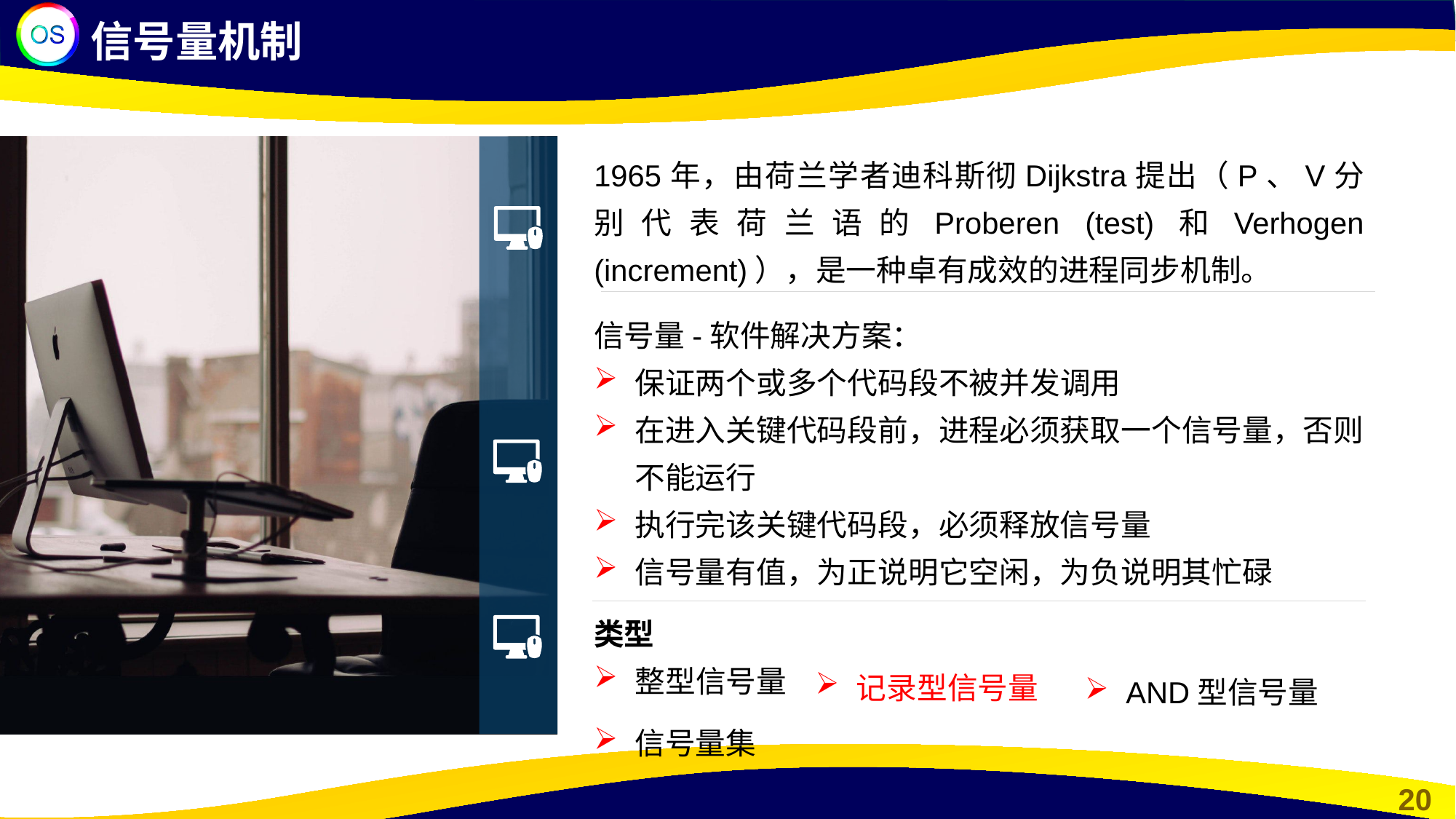

信号量机制

1965年，由荷兰学者迪科斯彻Dijkstra提出（P、V分别代表荷兰语的Proberen (test)和Verhogen (increment)），是一种卓有成效的进程同步机制。

信号量-软件解决方案：
保证两个或多个代码段不被并发调用
在进入关键代码段前，进程必须获取一个信号量，否则不能运行
执行完该关键代码段，必须释放信号量
信号量有值，为正说明它空闲，为负说明其忙碌

类型
整型信号量

记录型信号量
AND型信号量
信号量集
Signature
Date